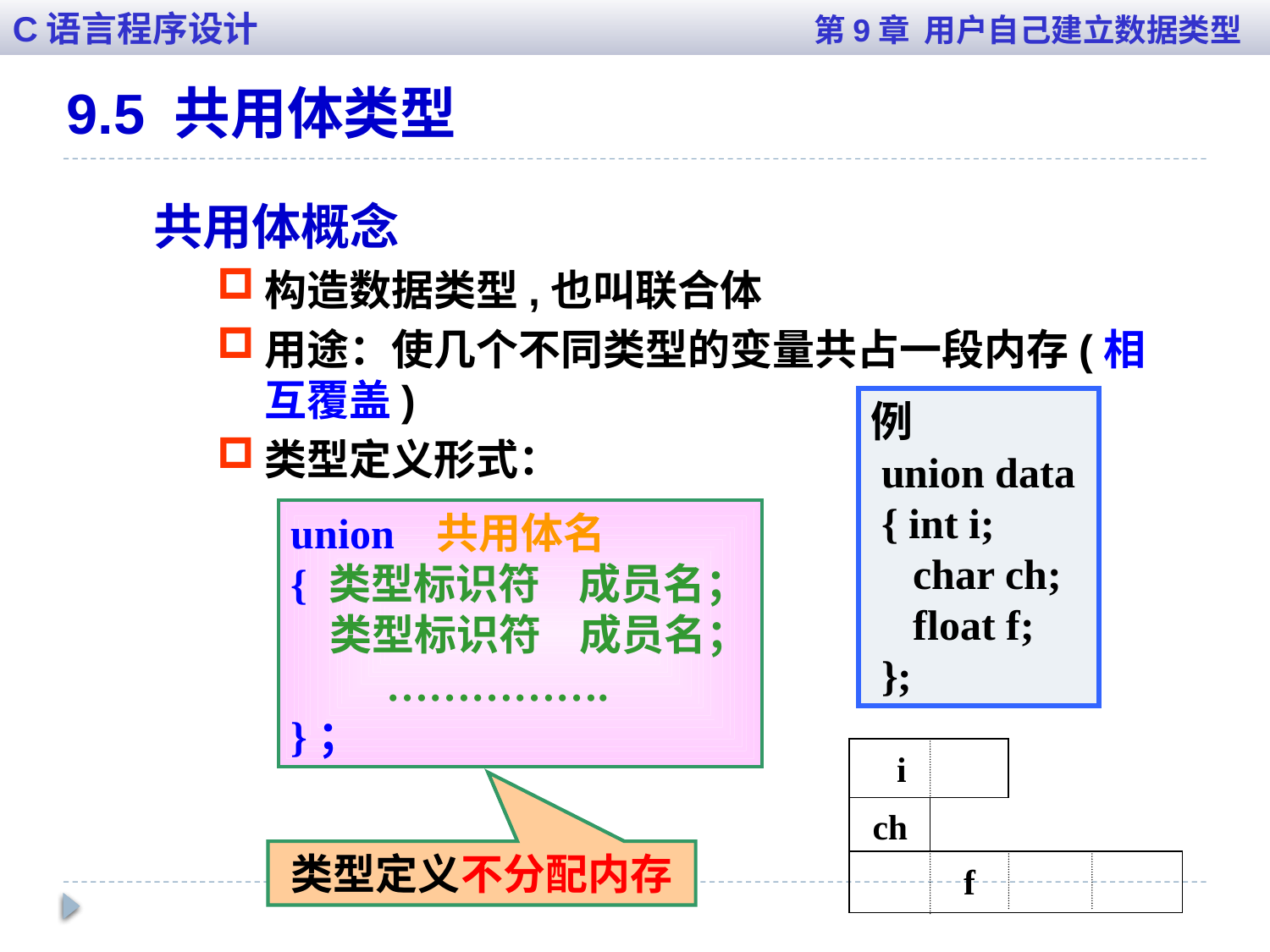

C语言程序设计                                                                     第9章  用户自己建立数据类型
9.5 共用体类型

共用体概念
构造数据类型,也叫联合体
用途：使几个不同类型的变量共占一段内存(相互覆盖)
类型定义形式：
例
 union data
 { int i;
    char ch;
    float f;
 };
union   共用体名
{ 类型标识符    成员名；
   类型标识符    成员名；
         …………….
}；

i

ch

f
类型定义不分配内存